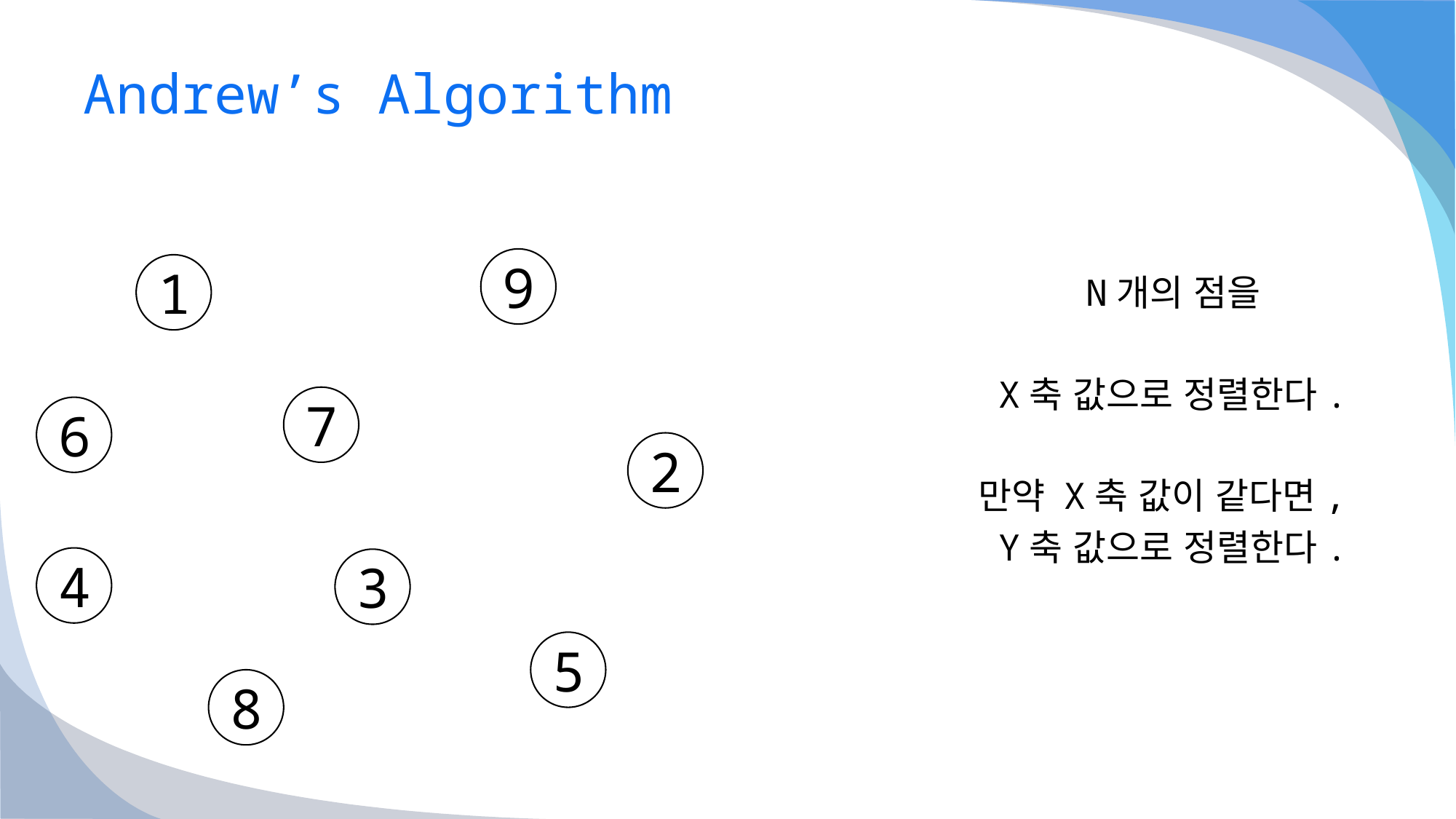

# Andrew’s Algorithm

N개의 점을

X축 값으로 정렬한다.

만약 X축 값이 같다면,
Y축 값으로 정렬한다.
9
1
7
6
2
4
3
5
8